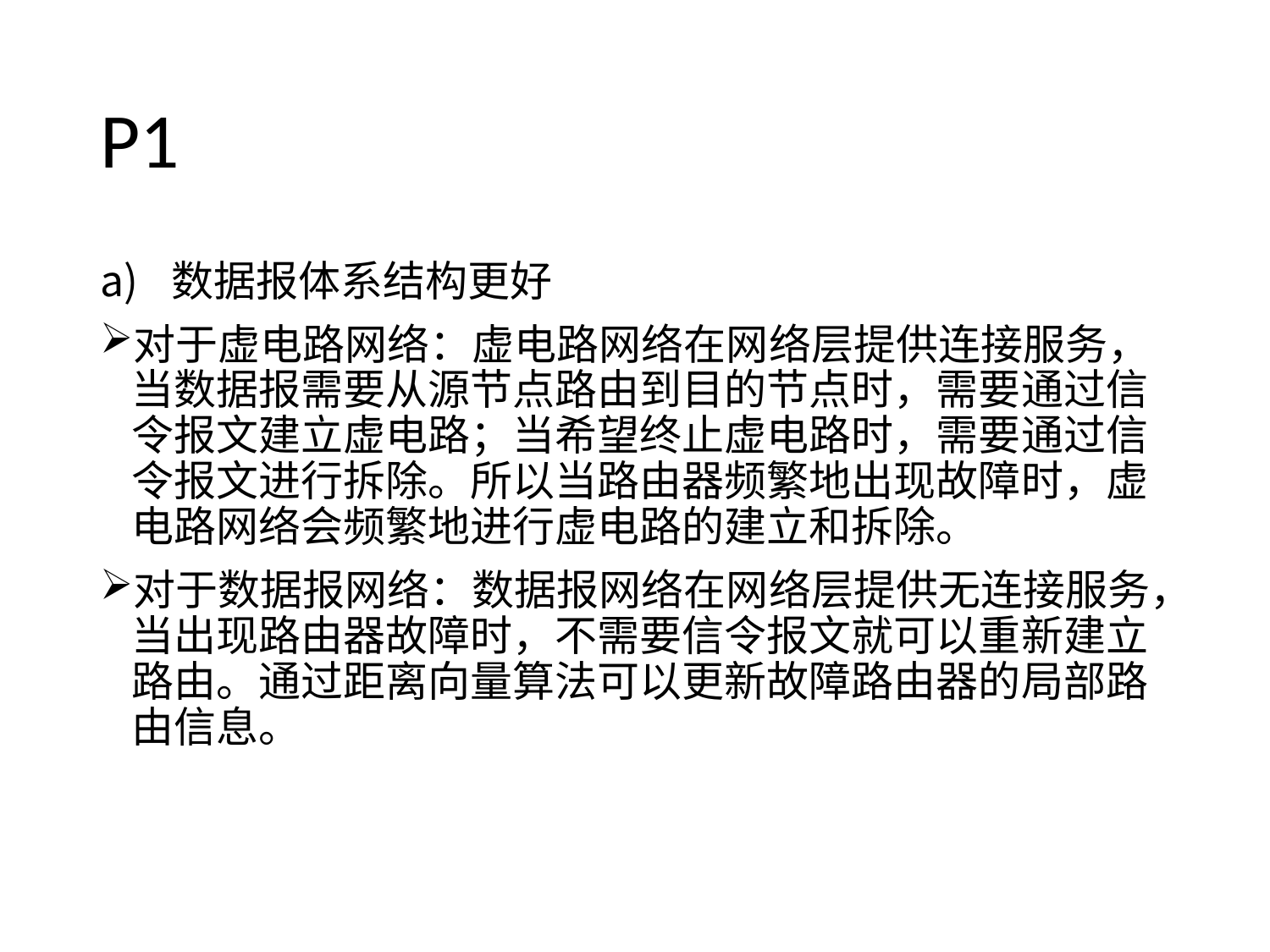

# P1
数据报体系结构更好
对于虚电路网络：虚电路网络在网络层提供连接服务，当数据报需要从源节点路由到目的节点时，需要通过信令报文建立虚电路；当希望终止虚电路时，需要通过信令报文进行拆除。所以当路由器频繁地出现故障时，虚电路网络会频繁地进行虚电路的建立和拆除。
对于数据报网络：数据报网络在网络层提供无连接服务，当出现路由器故障时，不需要信令报文就可以重新建立路由。通过距离向量算法可以更新故障路由器的局部路由信息。